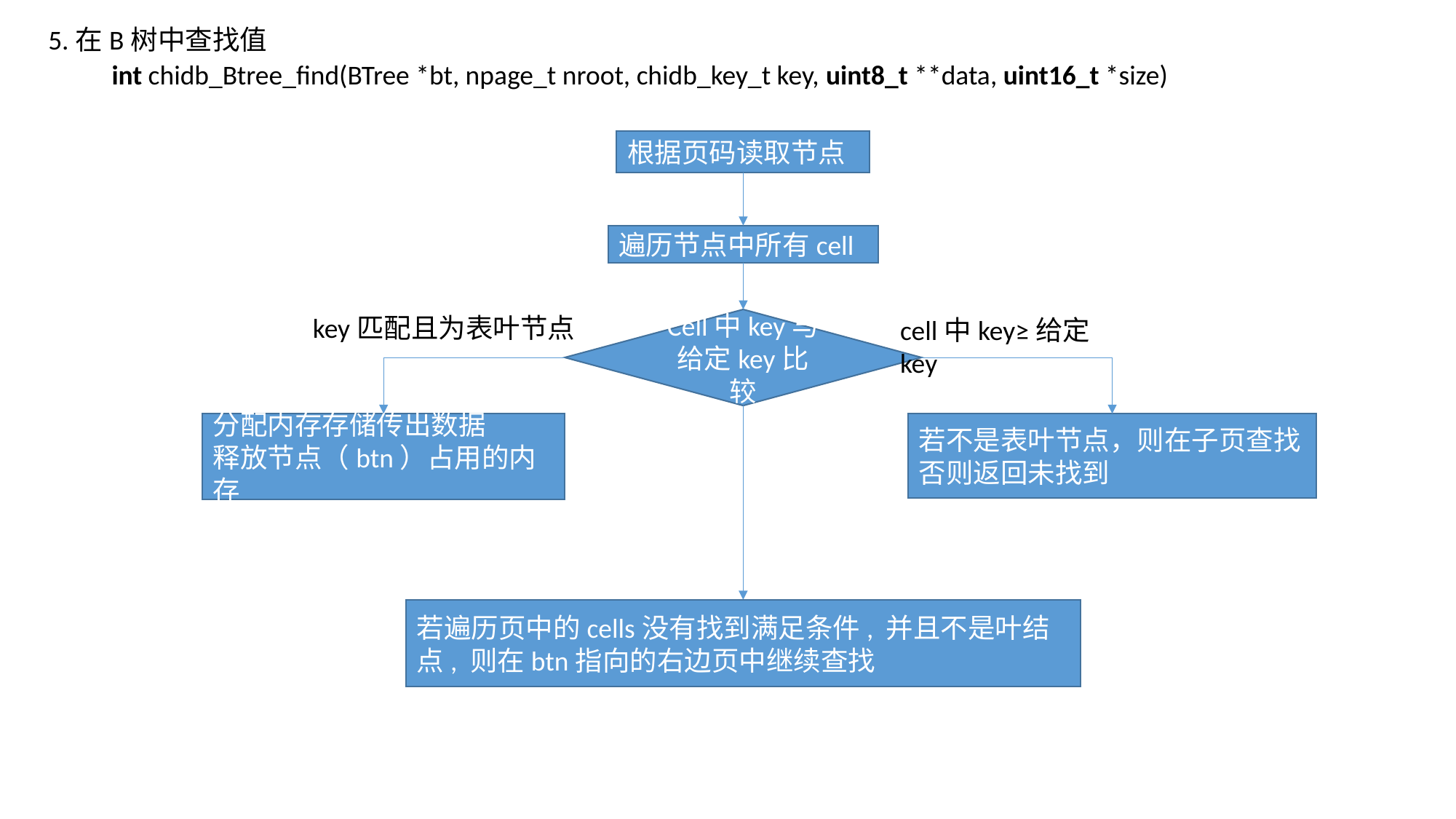

5.在B树中查找值
int chidb_Btree_find(BTree *bt, npage_t nroot, chidb_key_t key, uint8_t **data, uint16_t *size)
根据页码读取节点
遍历节点中所有cell
key匹配且为表叶节点
cell中key≥给定key
Cell中key与给定key比较
分配内存存储传出数据
释放节点（btn）占用的内存
若不是表叶节点，则在子页查找
否则返回未找到
若遍历页中的cells没有找到满足条件, 并且不是叶结点, 则在btn指向的右边页中继续查找